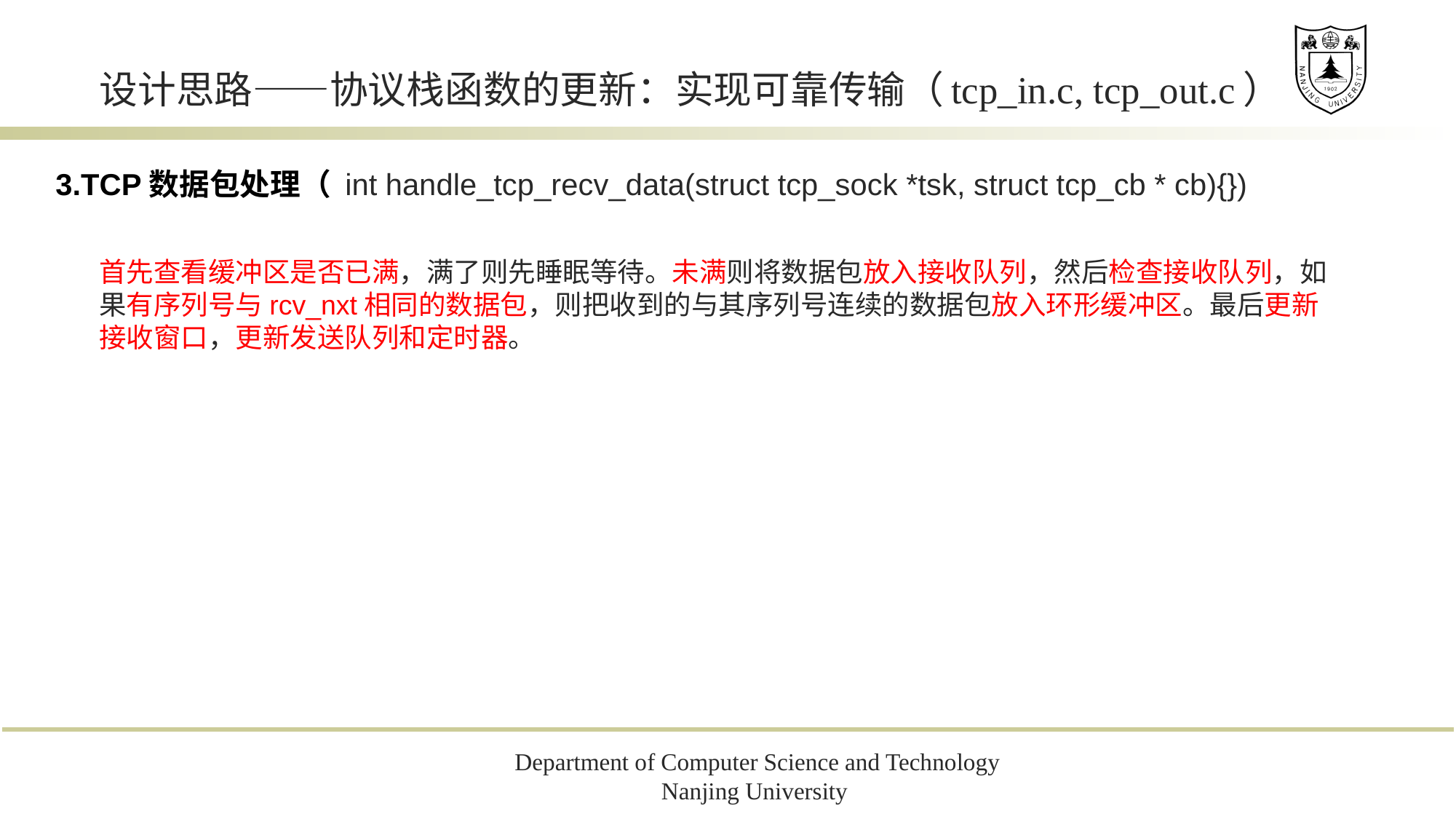

# 设计思路——协议栈函数的更新：实现可靠传输（tcp_in.c, tcp_out.c）
3.TCP数据包处理（ int handle_tcp_recv_data(struct tcp_sock *tsk, struct tcp_cb * cb){})
首先查看缓冲区是否已满，满了则先睡眠等待。未满则将数据包放入接收队列，然后检查接收队列，如果有序列号与rcv_nxt相同的数据包，则把收到的与其序列号连续的数据包放入环形缓冲区。最后更新接收窗口，更新发送队列和定时器。